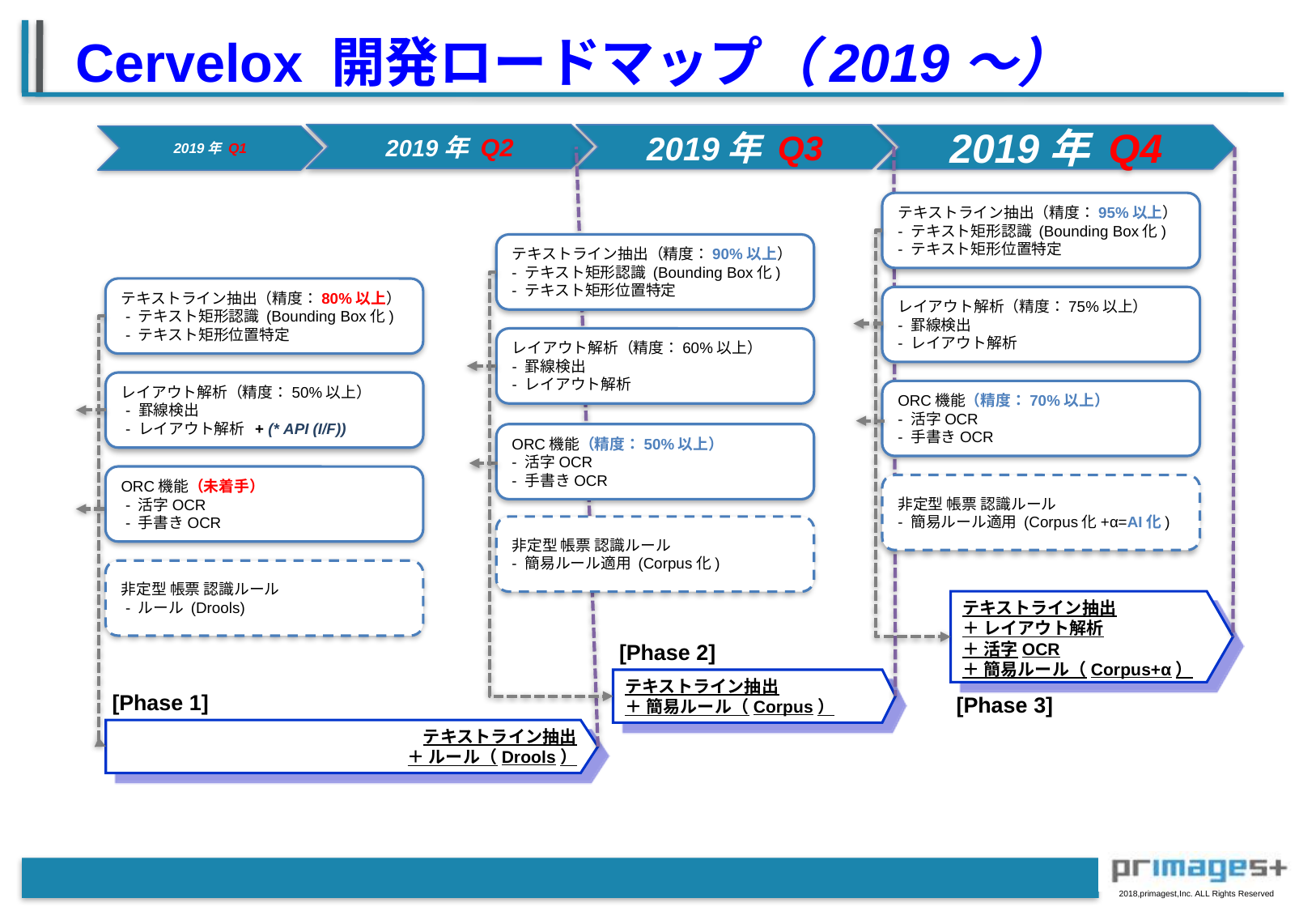

Cervelox 開発ロードマップ（2019～）
2019年 Q2
2019年 Q3
2019年 Q4
2019年 Q1

テキストライン抽出（精度：95%以上）
- テキスト矩形認識 (Bounding Box化)
- テキスト矩形位置特定
テキストライン抽出（精度：90%以上）
- テキスト矩形認識 (Bounding Box化)
- テキスト矩形位置特定
テキストライン抽出（精度：80%以上）
 - テキスト矩形認識 (Bounding Box化)
 - テキスト矩形位置特定
レイアウト解析（精度：75%以上）
- 罫線検出
- レイアウト解析
レイアウト解析（精度：60%以上）
- 罫線検出
- レイアウト解析
レイアウト解析（精度：50%以上）
 - 罫線検出
 - レイアウト解析  + (* API (I/F))
ORC機能（精度：70%以上）
- 活字OCR
- 手書きOCR
ORC機能（精度：50%以上）
- 活字OCR
- 手書きOCR
ORC機能（未着手）
 - 活字OCR
 - 手書きOCR
非定型 帳票 認識ルール
- 簡易ルール適用 (Corpus化+α=AI化)
非定型 帳票 認識ルール
- 簡易ルール適用 (Corpus化)
非定型 帳票 認識ルール
 - ルール (Drools)
テキストライン抽出
＋ レイアウト解析
＋ 活字OCR
＋ 簡易ルール（Corpus+α）
[Phase 2]
テキストライン抽出
＋ 簡易ルール（Corpus）
[Phase 1]
[Phase 3]
テキストライン抽出
＋ ルール（Drools）